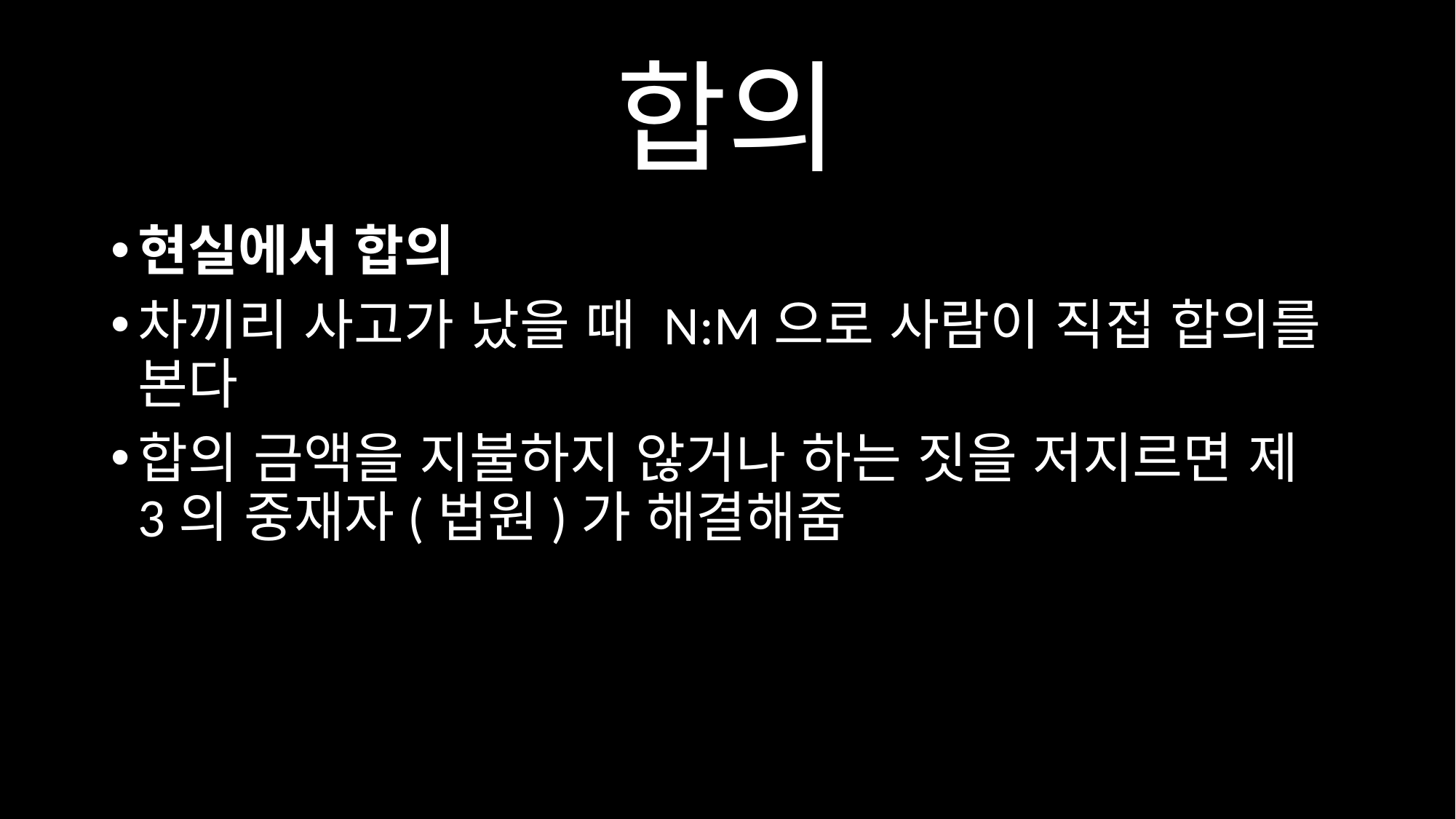

# 합의
현실에서 합의
차끼리 사고가 났을 때 N:M으로 사람이 직접 합의를 본다
합의 금액을 지불하지 않거나 하는 짓을 저지르면 제 3의 중재자(법원)가 해결해줌